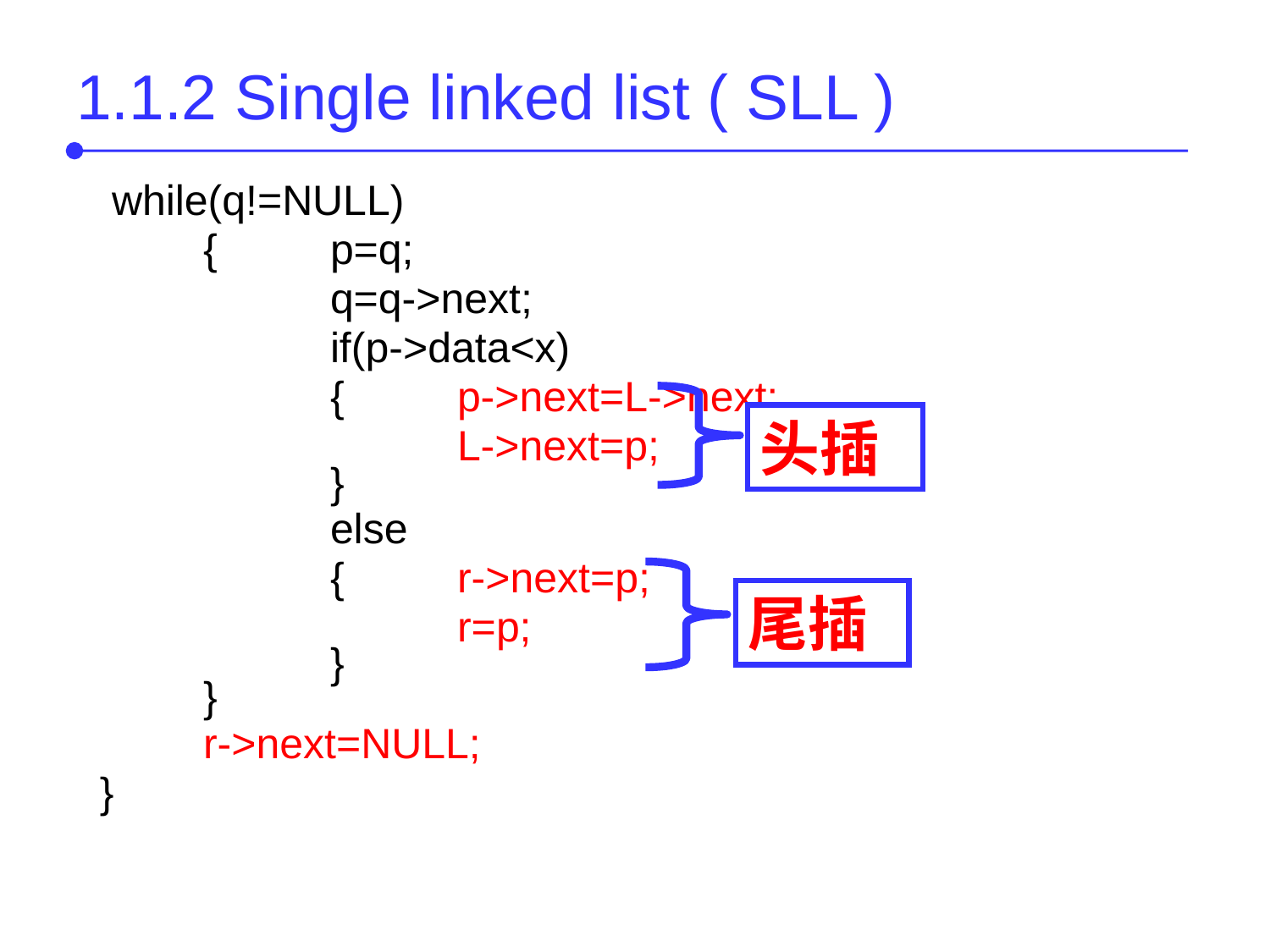

# 1.1.2 Single linked list ( SLL )
   while(q!=NULL)
	{	p=q;
		q=q->next;
		if(p->data<x)
		{	p->next=L->next;
			L->next=p;
		}
		else
		{	r->next=p;
			r=p;
		}
	}
	r->next=NULL;
  }

头插

尾插